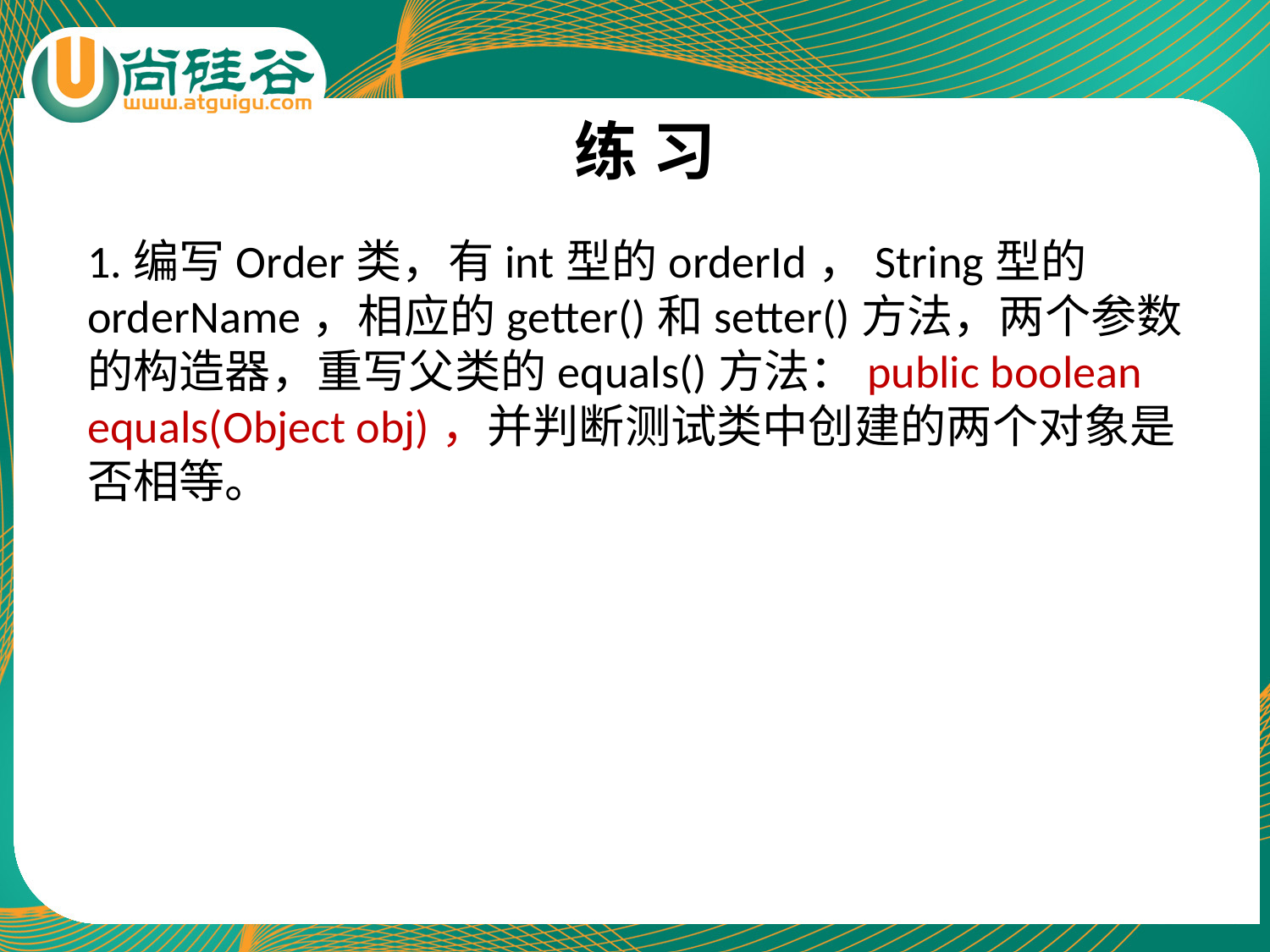

# 练 习
1.编写Order类，有int型的orderId，String型的orderName，相应的getter()和setter()方法，两个参数的构造器，重写父类的equals()方法：public boolean equals(Object obj)，并判断测试类中创建的两个对象是否相等。